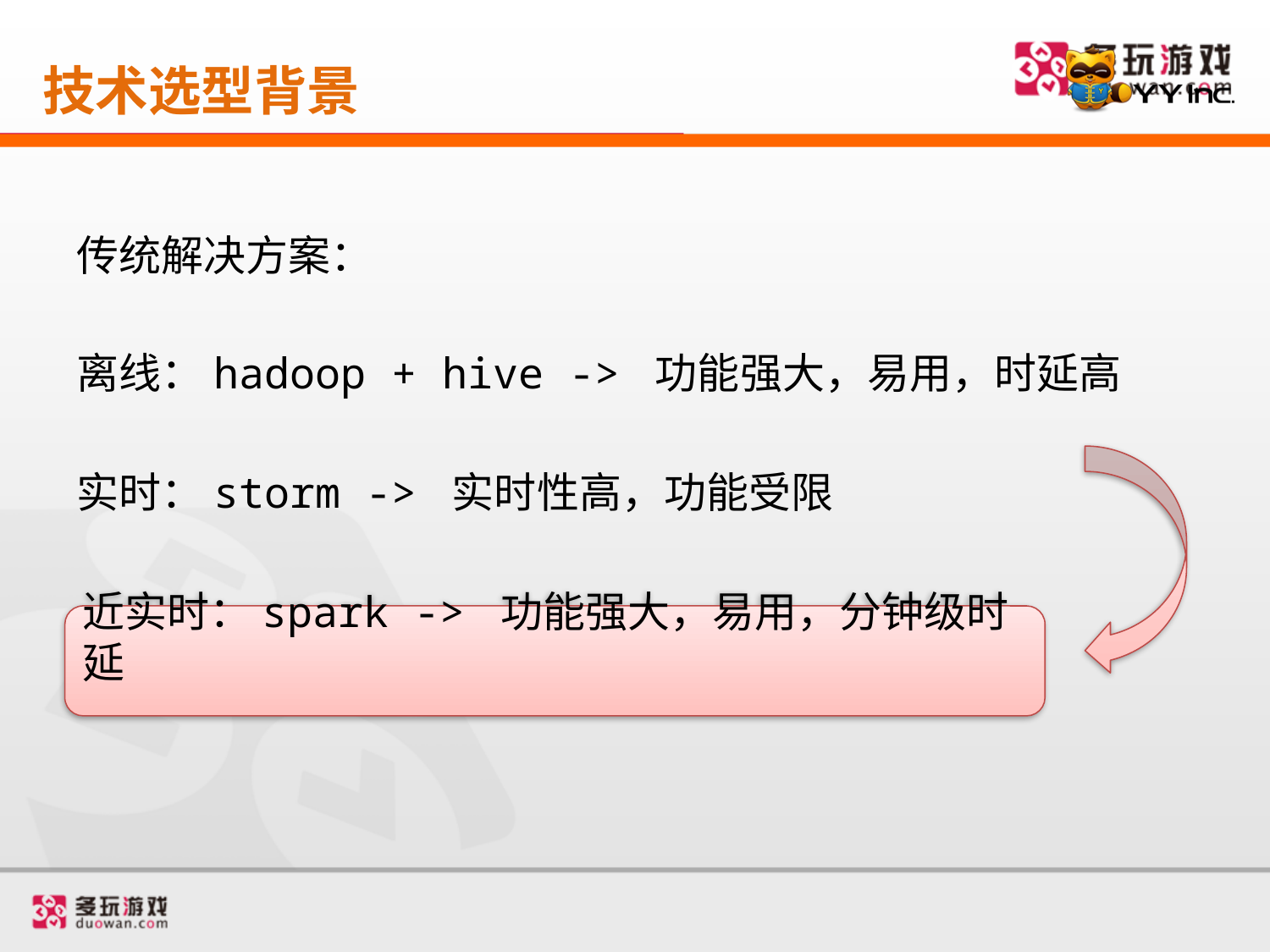

# 技术选型背景
传统解决方案：

离线：hadoop + hive -> 功能强大，易用，时延高

实时：storm -> 实时性高，功能受限

近实时：spark -> 功能强大，易用，分钟级时延